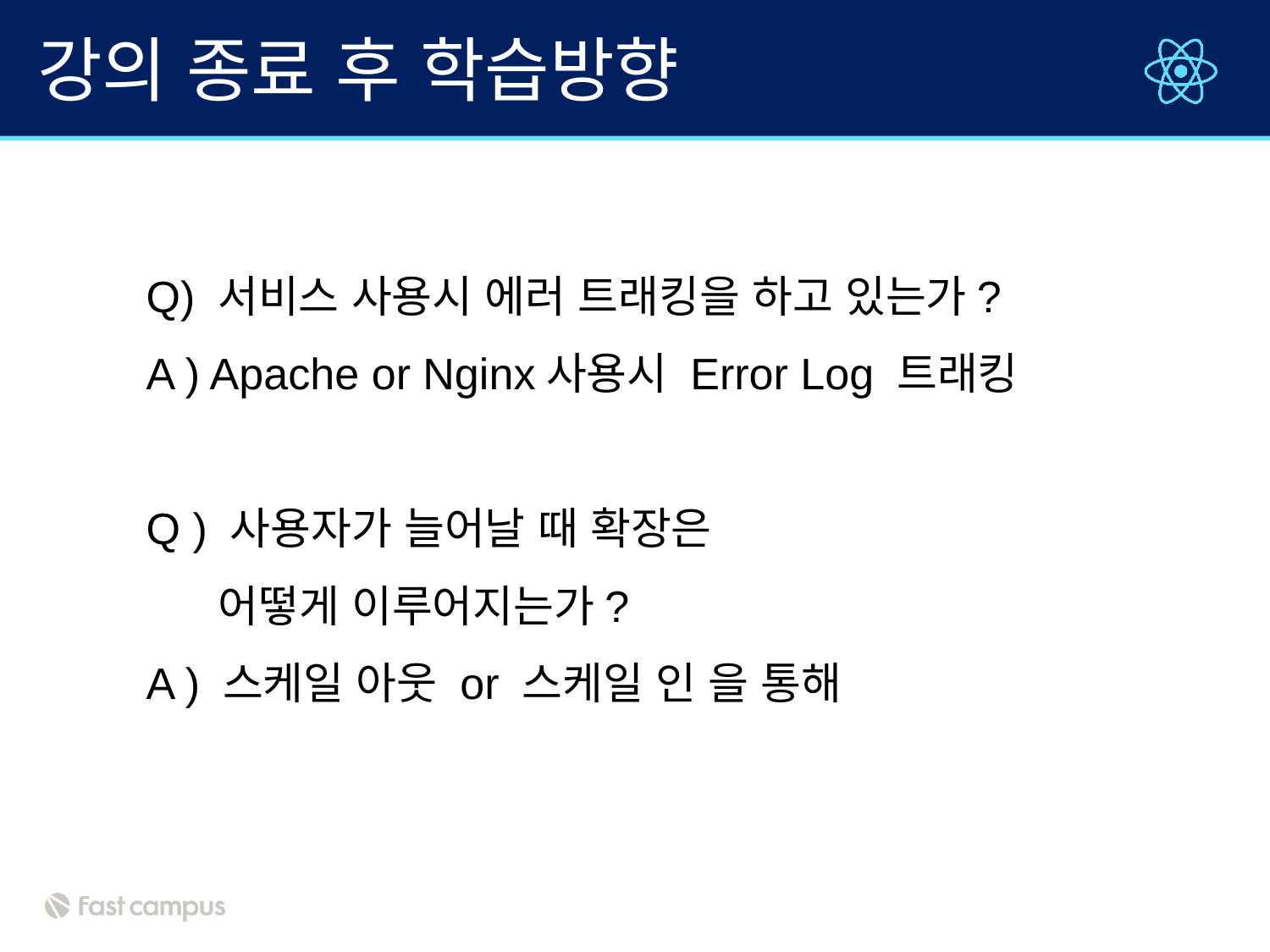

# 강의 종료 후 학습방향
Q) 서비스 사용시 에러 트래킹을 하고 있는가?
A ) Apache or Nginx사용시 Error Log 트래킹

Q ) 사용자가 늘어날 때 확장은
     어떻게 이루어지는가?
A ) 스케일 아웃 or 스케일 인 을 통해